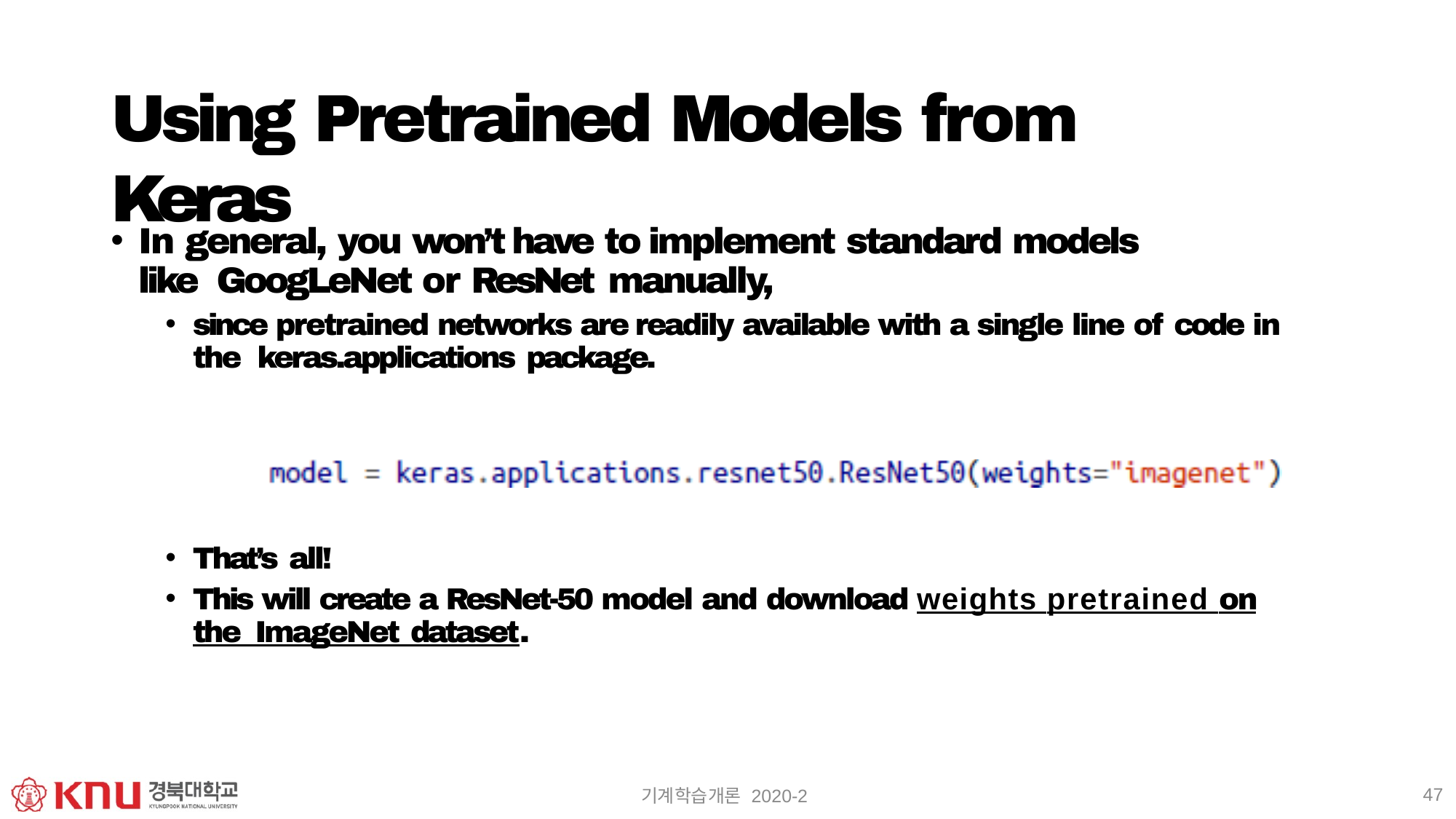

# Using Pretrained Models from Keras
In general, you won’t have to implement standard models like  GoogLeNet or ResNet manually,
since pretrained networks are readily available with a single line of code in the  keras.applications package.

That’s all!
This will create a ResNet-50 model and download weights pretrained on the  ImageNet dataset.
47
기계학습개론 2020-2